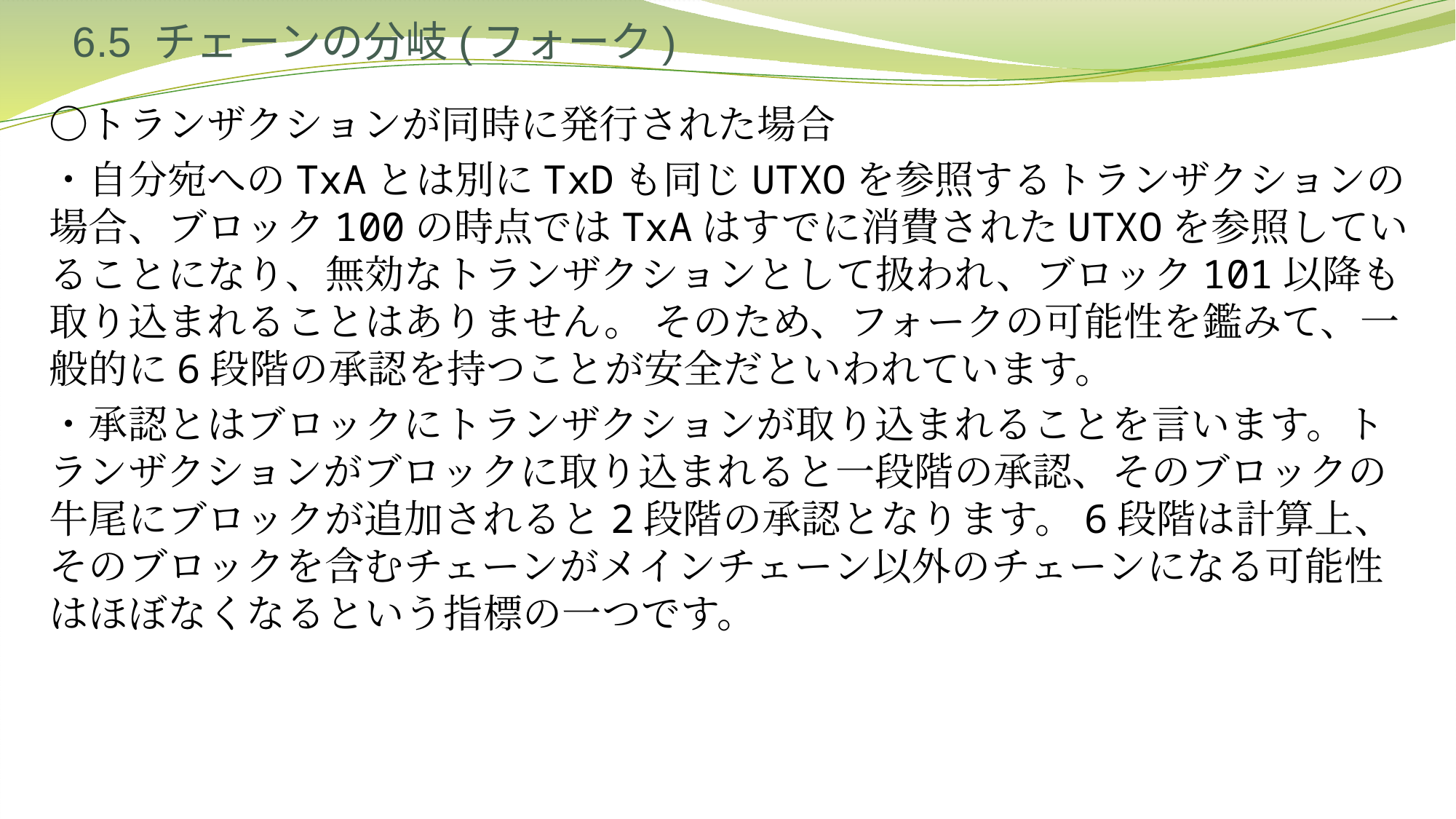

# 6.5 チェーンの分岐(フォーク)
〇トランザクションが同時に発行された場合
・自分宛へのTxAとは別にTxDも同じUTXOを参照するトランザクションの場合、ブロック100の時点ではTxAはすでに消費されたUTXOを参照していることになり、無効なトランザクションとして扱われ、ブロック101以降も取り込まれることはありません。 そのため、フォークの可能性を鑑みて、一般的に6段階の承認を持つことが安全だといわれています。
・承認とはブロックにトランザクションが取り込まれることを言います。トランザクションがブロックに取り込まれると一段階の承認、そのブロックの牛尾にブロックが追加されると2段階の承認となります。6段階は計算上、そのブロックを含むチェーンがメインチェーン以外のチェーンになる可能性はほぼなくなるという指標の一つです。